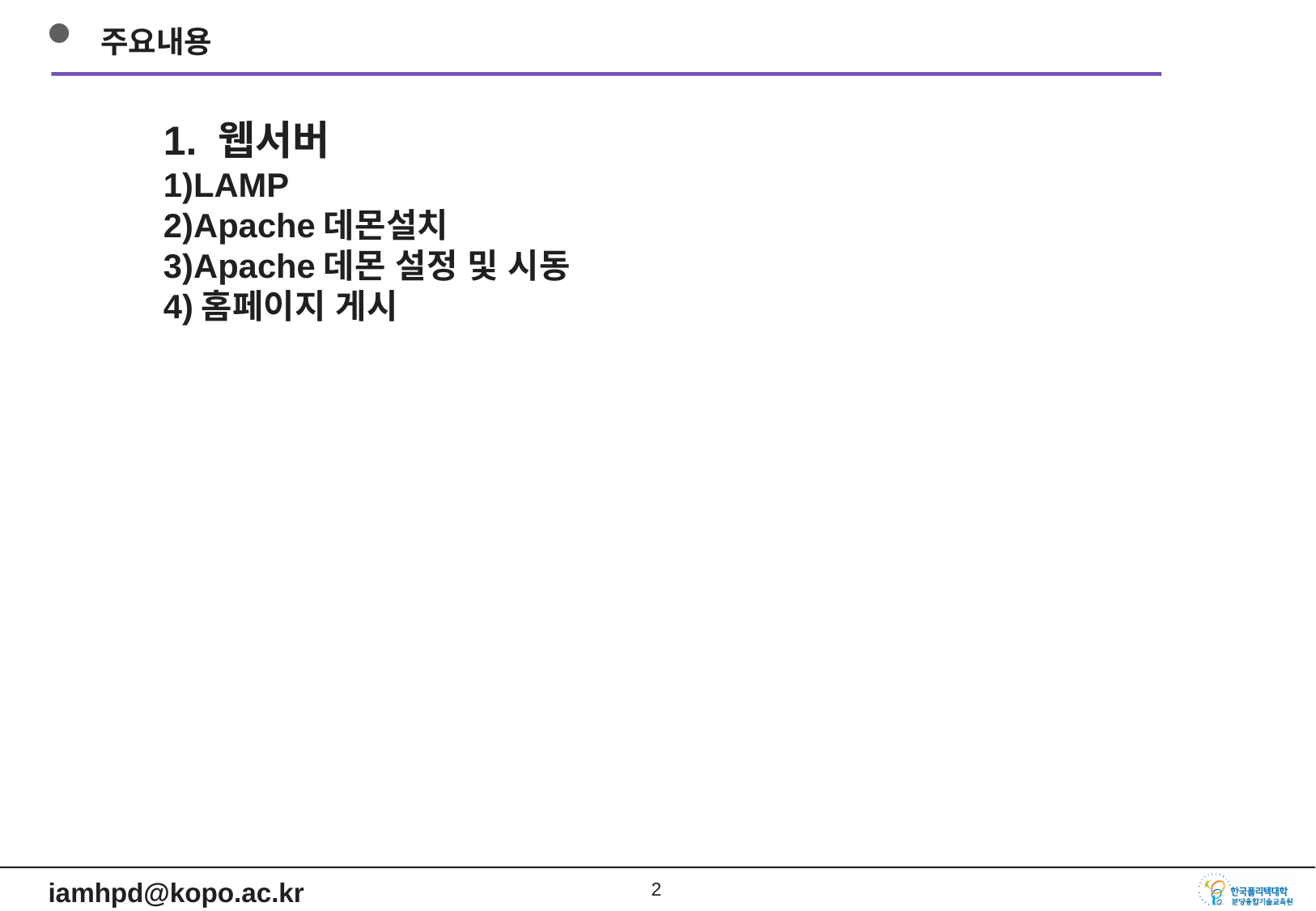

주요내용
1. 웹서버
1)LAMP
2)Apache데몬설치
3)Apache데몬 설정 및 시동
4)홈페이지 게시

2